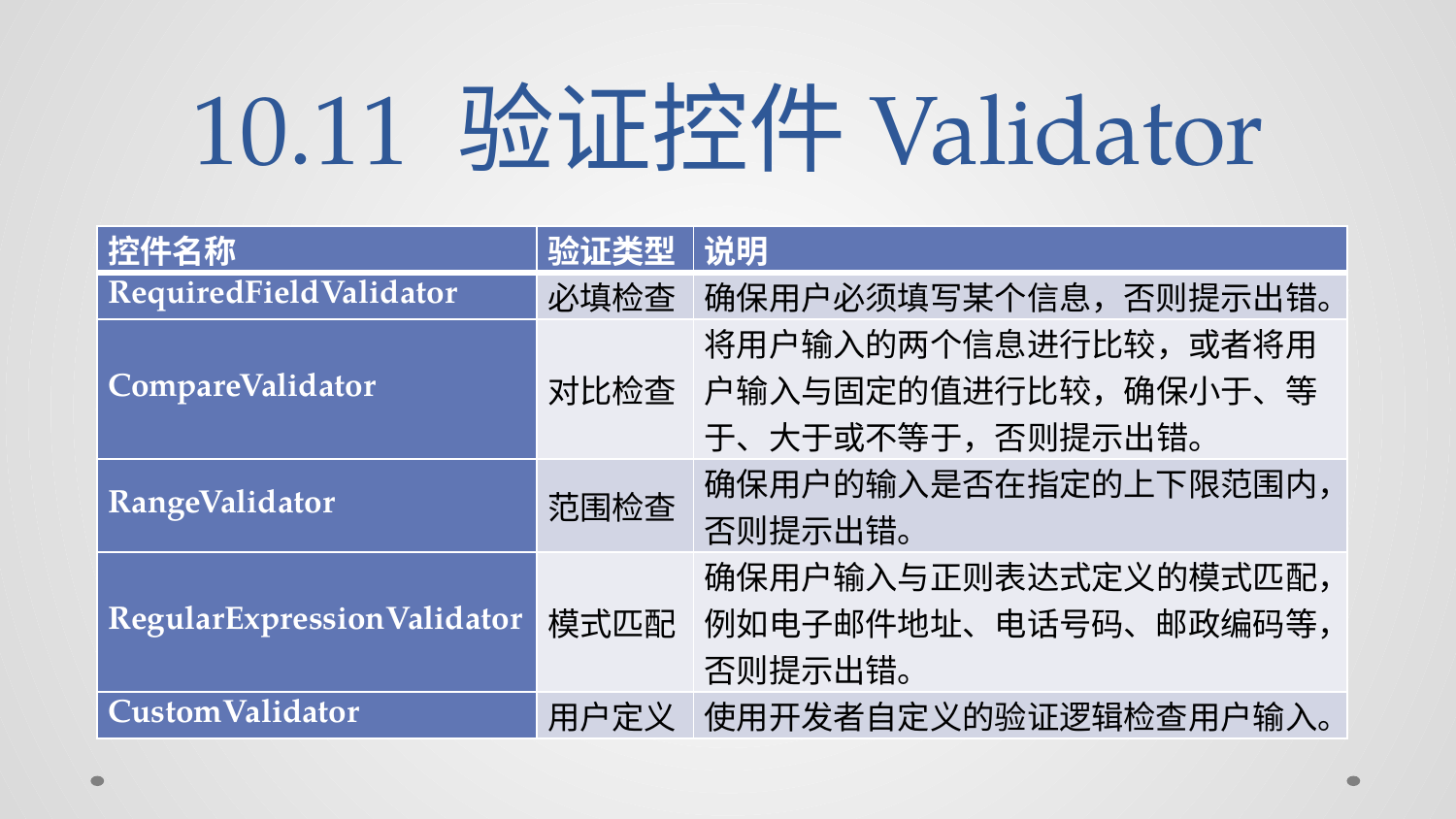

# 10.11 验证控件Validator
| 控件名称 | 验证类型 | 说明 |
| --- | --- | --- |
| RequiredFieldValidator | 必填检查 | 确保用户必须填写某个信息，否则提示出错。 |
| CompareValidator | 对比检查 | 将用户输入的两个信息进行比较，或者将用户输入与固定的值进行比较，确保小于、等于、大于或不等于，否则提示出错。 |
| RangeValidator | 范围检查 | 确保用户的输入是否在指定的上下限范围内，否则提示出错。 |
| RegularExpressionValidator | 模式匹配 | 确保用户输入与正则表达式定义的模式匹配，例如电子邮件地址、电话号码、邮政编码等，否则提示出错。 |
| CustomValidator | 用户定义 | 使用开发者自定义的验证逻辑检查用户输入。 |